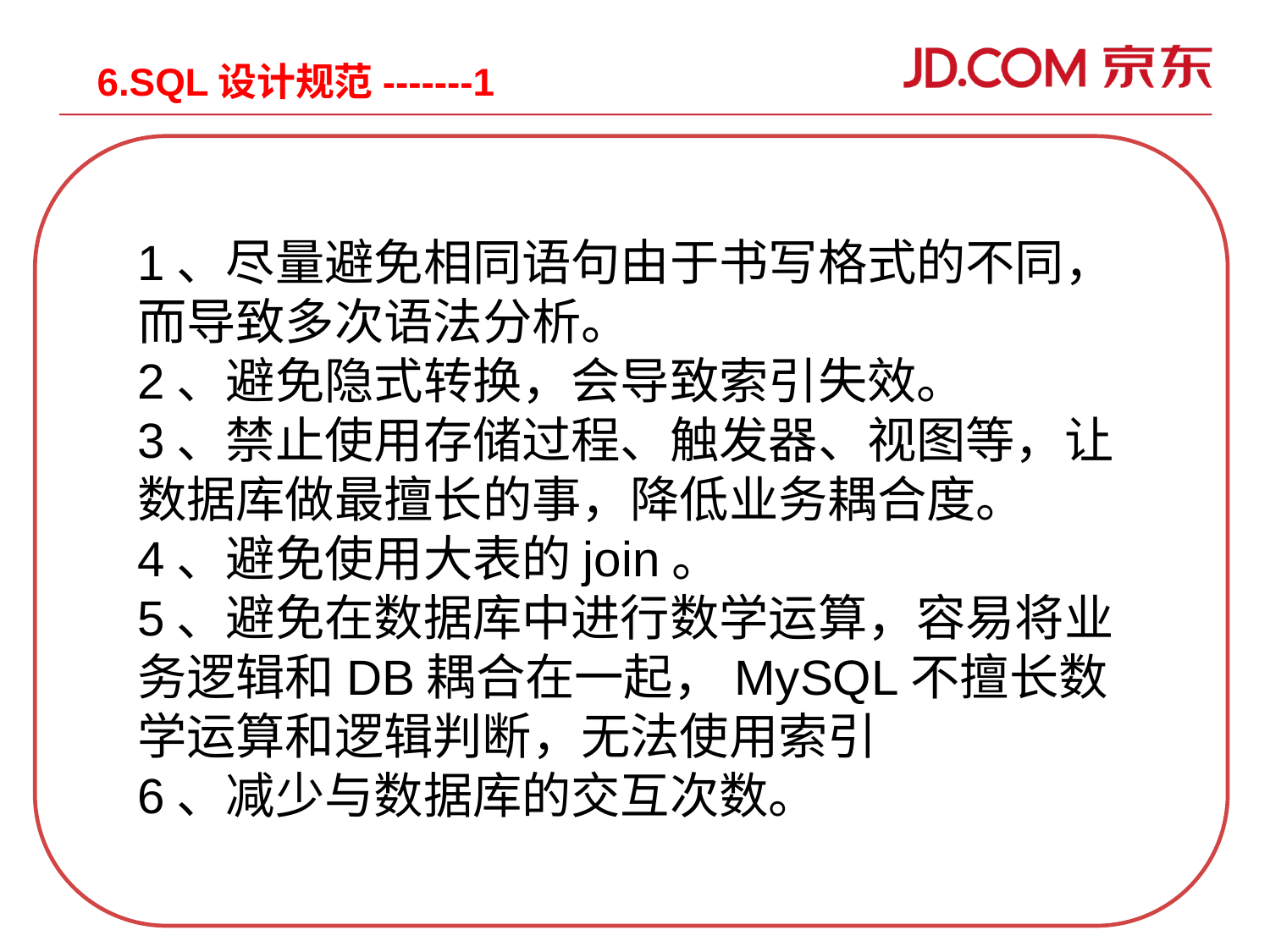

6.SQL设计规范-------1

1、尽量避免相同语句由于书写格式的不同，而导致多次语法分析。
2、避免隐式转换，会导致索引失效。
3、禁止使用存储过程、触发器、视图等，让数据库做最擅长的事，降低业务耦合度。
4、避免使用大表的join。
5、避免在数据库中进行数学运算，容易将业务逻辑和DB耦合在一起，MySQL不擅长数学运算和逻辑判断，无法使用索引
6、减少与数据库的交互次数。